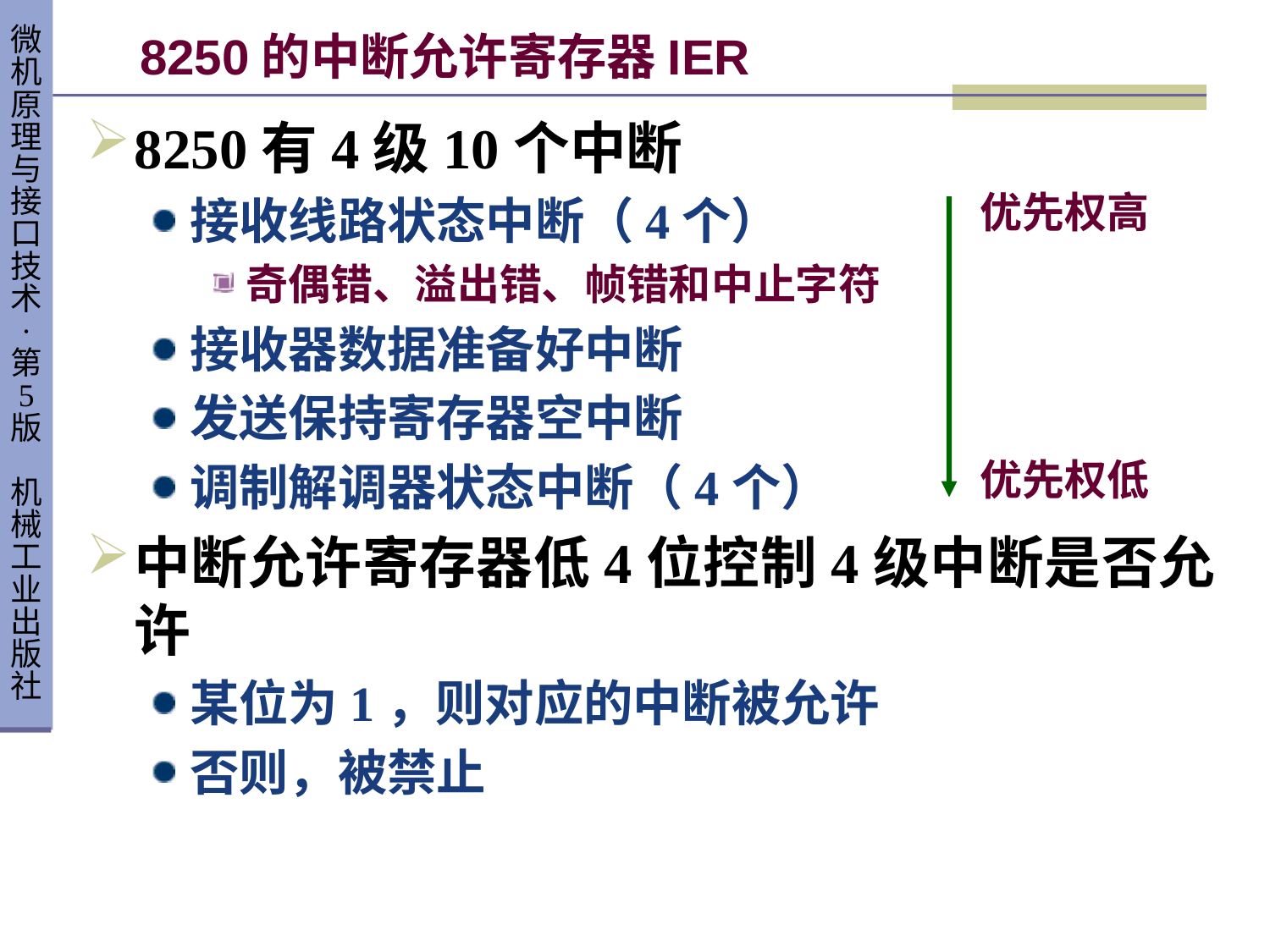

# 8250的中断允许寄存器IER
8250有4级10个中断
接收线路状态中断（4个）
奇偶错、溢出错、帧错和中止字符
接收器数据准备好中断
发送保持寄存器空中断
调制解调器状态中断（4个）
中断允许寄存器低4位控制4级中断是否允许
某位为1，则对应的中断被允许
否则，被禁止
优先权高

优先权低